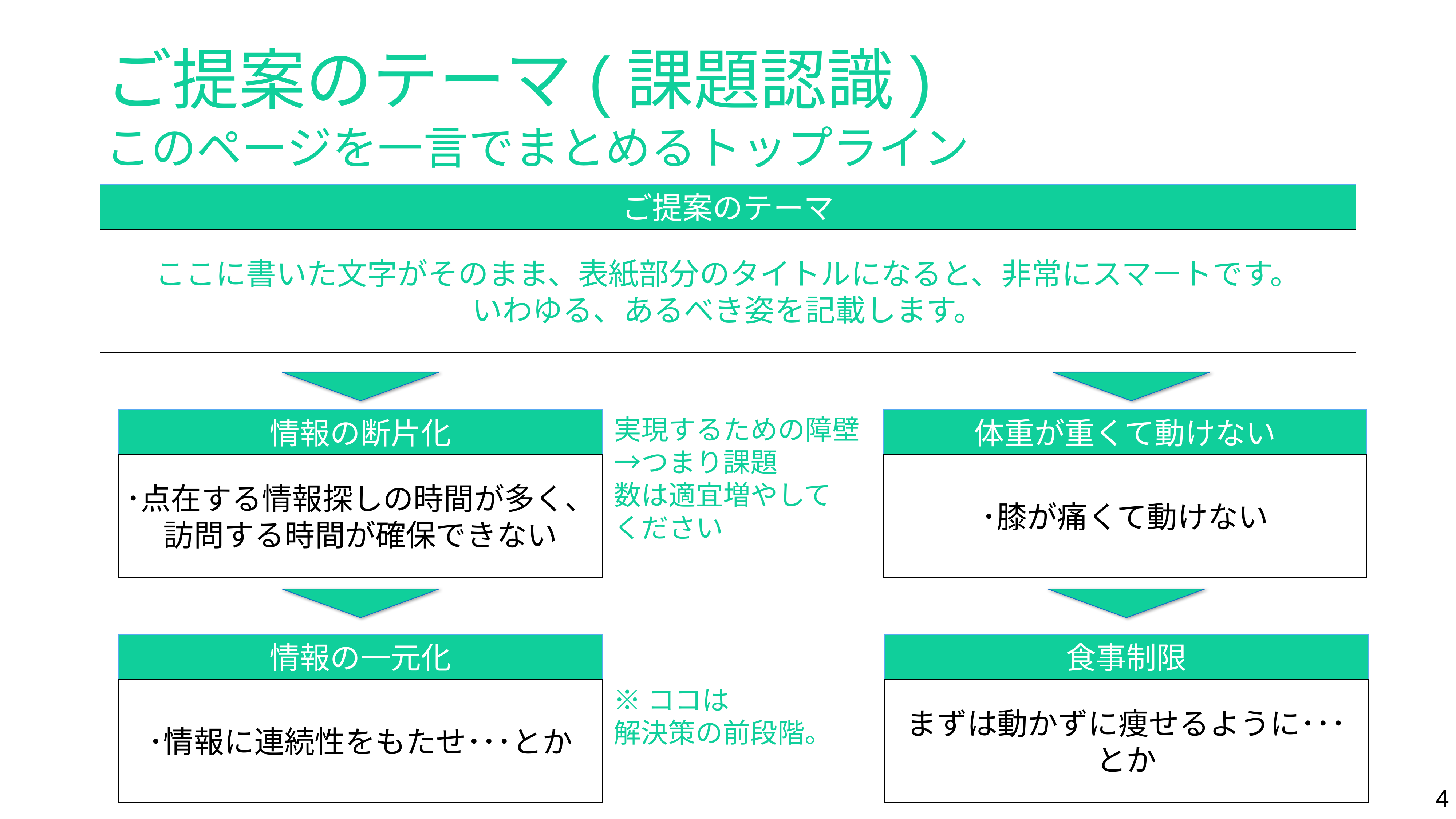

# ご提案のテーマ(課題認識)
このページを一言でまとめるトップライン
ご提案のテーマ
ここに書いた文字がそのまま、表紙部分のタイトルになると、非常にスマートです。
いわゆる、あるべき姿を記載します。

情報の断片化
･点在する情報探しの時間が多く、
訪問する時間が確保できない
実現するための障壁
→つまり課題
数は適宜増やして
ください
体重が重くて動けない
･膝が痛くて動けない

情報の一元化
･情報に連続性をもたせ･･･とか
食事制限
まずは動かずに痩せるように･･･
とか
※ココは
解決策の前段階。
4